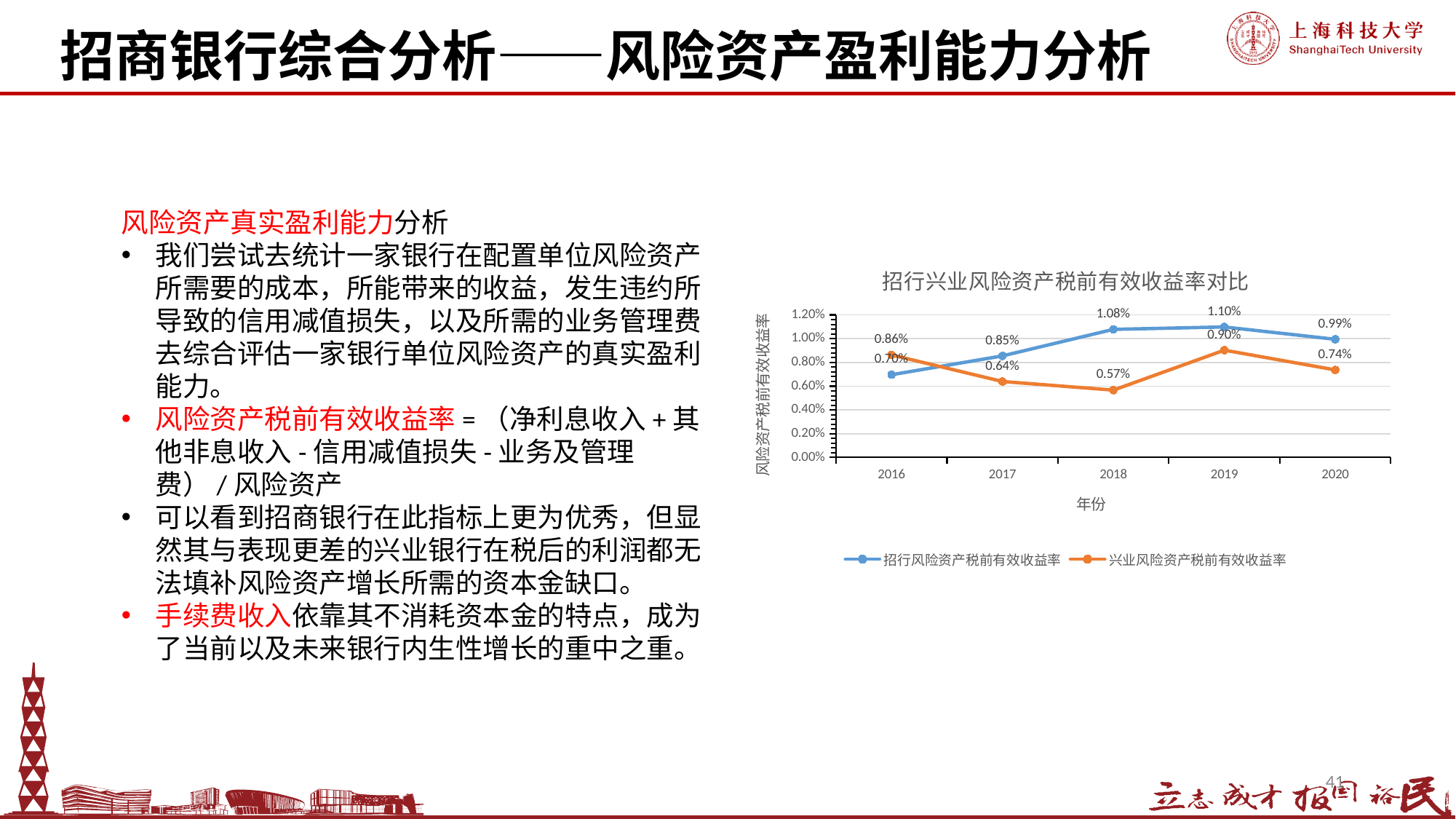

招商银行综合分析——风险资产盈利能力分析
风险资产真实盈利能力分析
我们尝试去统计一家银行在配置单位风险资产所需要的成本，所能带来的收益，发生违约所导致的信用减值损失，以及所需的业务管理费去综合评估一家银行单位风险资产的真实盈利能力。
风险资产税前有效收益率=（净利息收入+其他非息收入-信用减值损失-业务及管理费）/风险资产
可以看到招商银行在此指标上更为优秀，但显然其与表现更差的兴业银行在税后的利润都无法填补风险资产增长所需的资本金缺口。
手续费收入依靠其不消耗资本金的特点，成为了当前以及未来银行内生性增长的重中之重。

### Chart: 招行兴业风险资产税前有效收益率对比

| Category | 招行风险资产税前有效收益率 | 兴业风险资产税前有效收益率 |
|---|---|---|
| 2016 | 0.0069644017940094834 | 0.008633829485089154 |
| 2017 | 0.008549187211197636 | 0.006392707602015443 |
| 2018 | 0.01078308969945442 | 0.00566945798917056 |
| 2019 | 0.010984447725594374 | 0.009032545426225985 |
| 2020 | 0.009946536860802064 | 0.007369314638554345 |
41